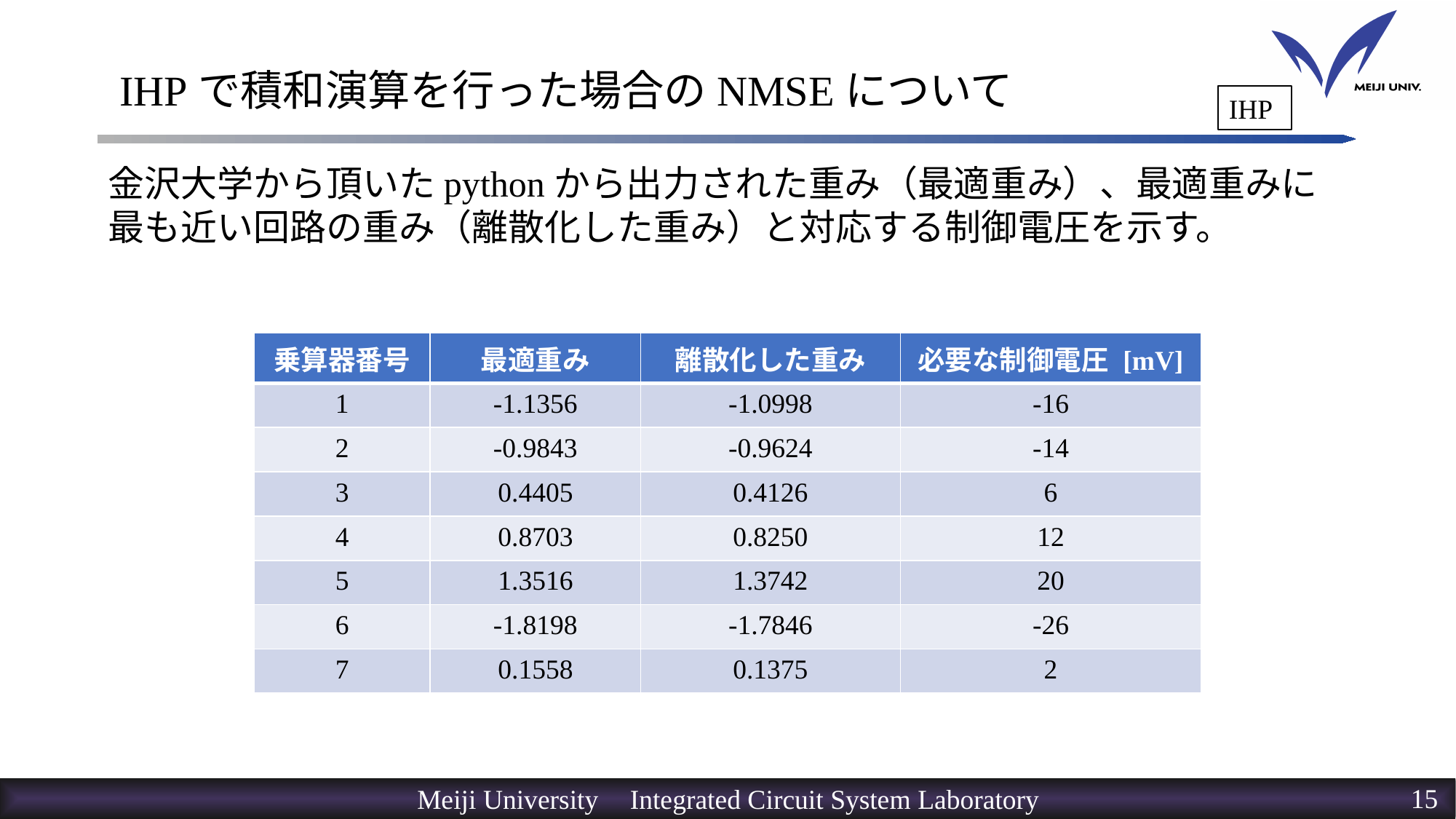

# IHPで積和演算を行った場合のNMSEについて
IHP
金沢大学から頂いたpythonから出力された重み（最適重み）、最適重みに最も近い回路の重み（離散化した重み）と対応する制御電圧を示す。
| 乗算器番号 | 最適重み | 離散化した重み | 必要な制御電圧 [mV] |
| --- | --- | --- | --- |
| 1 | -1.1356 | -1.0998 | -16 |
| 2 | -0.9843 | -0.9624 | -14 |
| 3 | 0.4405 | 0.4126 | 6 |
| 4 | 0.8703 | 0.8250 | 12 |
| 5 | 1.3516 | 1.3742 | 20 |
| 6 | -1.8198 | -1.7846 | -26 |
| 7 | 0.1558 | 0.1375 | 2 |